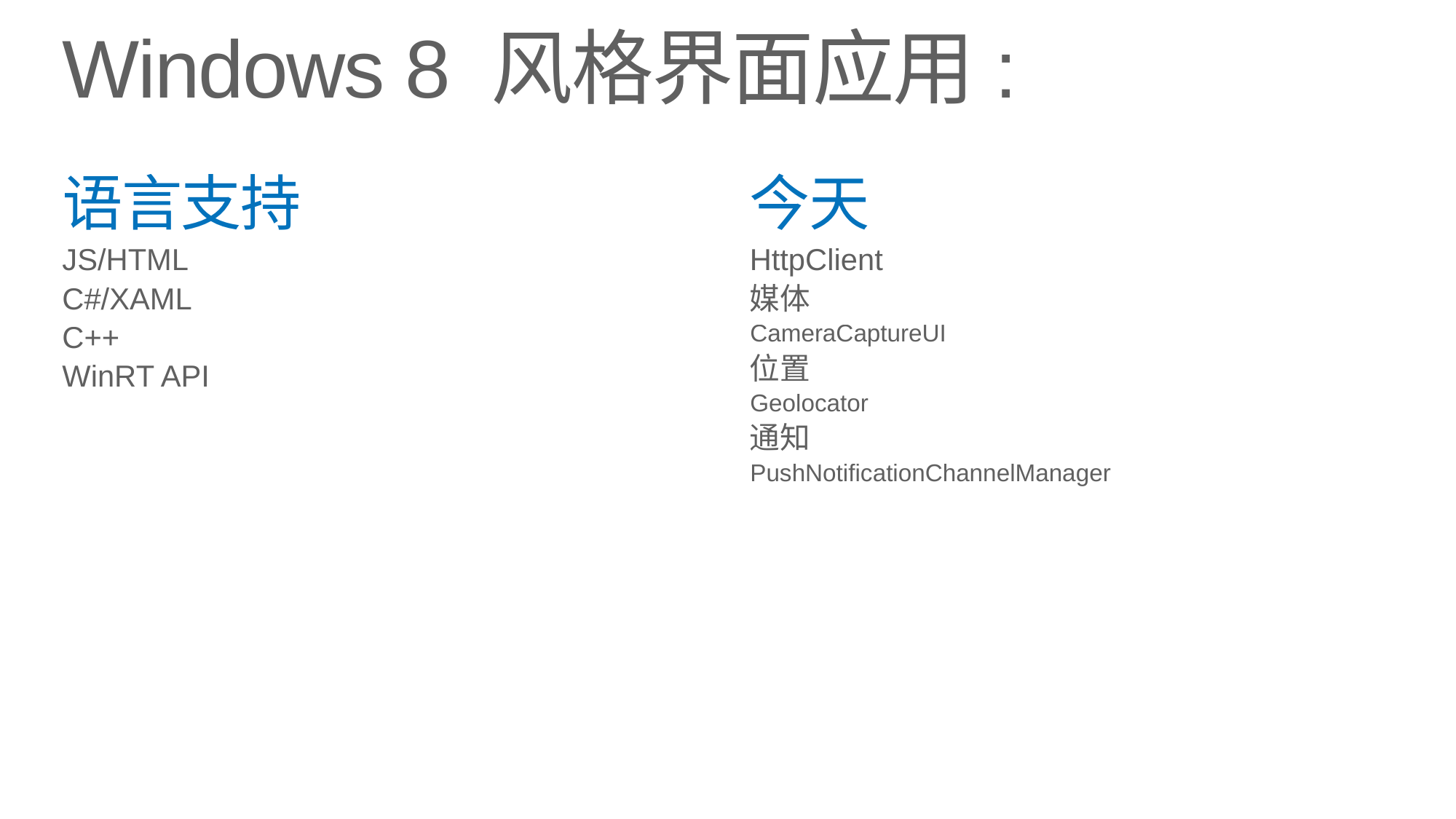

# Windows 8 风格界面应用:
语言支持
JS/HTML
C#/XAML
C++
WinRT API
今天
HttpClient
媒体
CameraCaptureUI
位置
Geolocator
通知
PushNotificationChannelManager